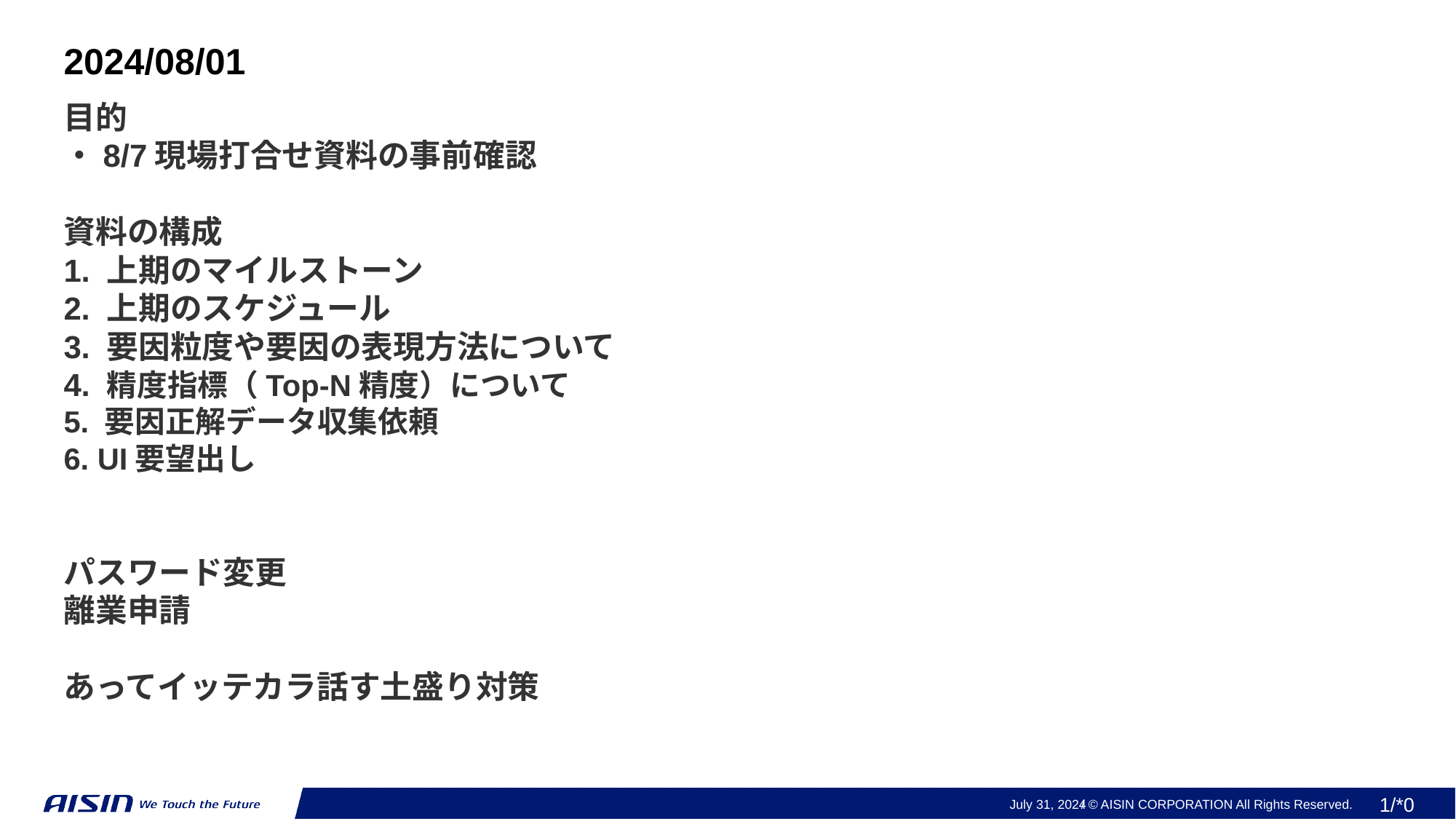

2024/08/01
目的
・8/7現場打合せ資料の事前確認

資料の構成
1. 上期のマイルストーン
2. 上期のスケジュール
3. 要因粒度や要因の表現方法について
4. 精度指標（Top-N精度）について
5. 要因正解データ収集依頼
6. UI要望出し

パスワード変更
離業申請

あってイッテカラ話す土盛り対策
July 31, 2024